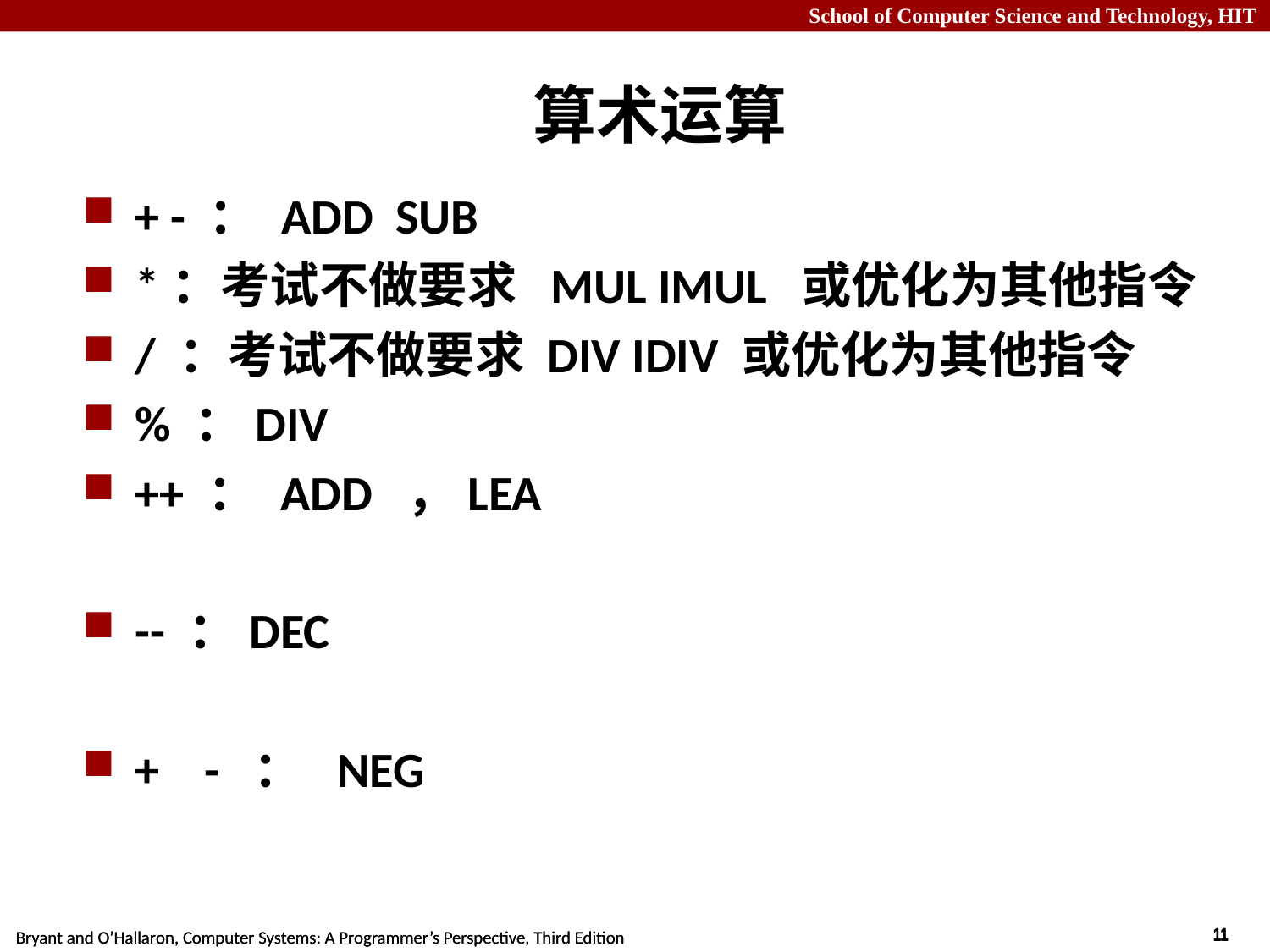

# 算术运算
+ - ： ADD  SUB
*：考试不做要求  MUL IMUL  或优化为其他指令
/ ：考试不做要求 DIV IDIV 或优化为其他指令
% ：DIV
++ ： ADD  ，LEA

-- ：DEC

+    -  ：  NEG